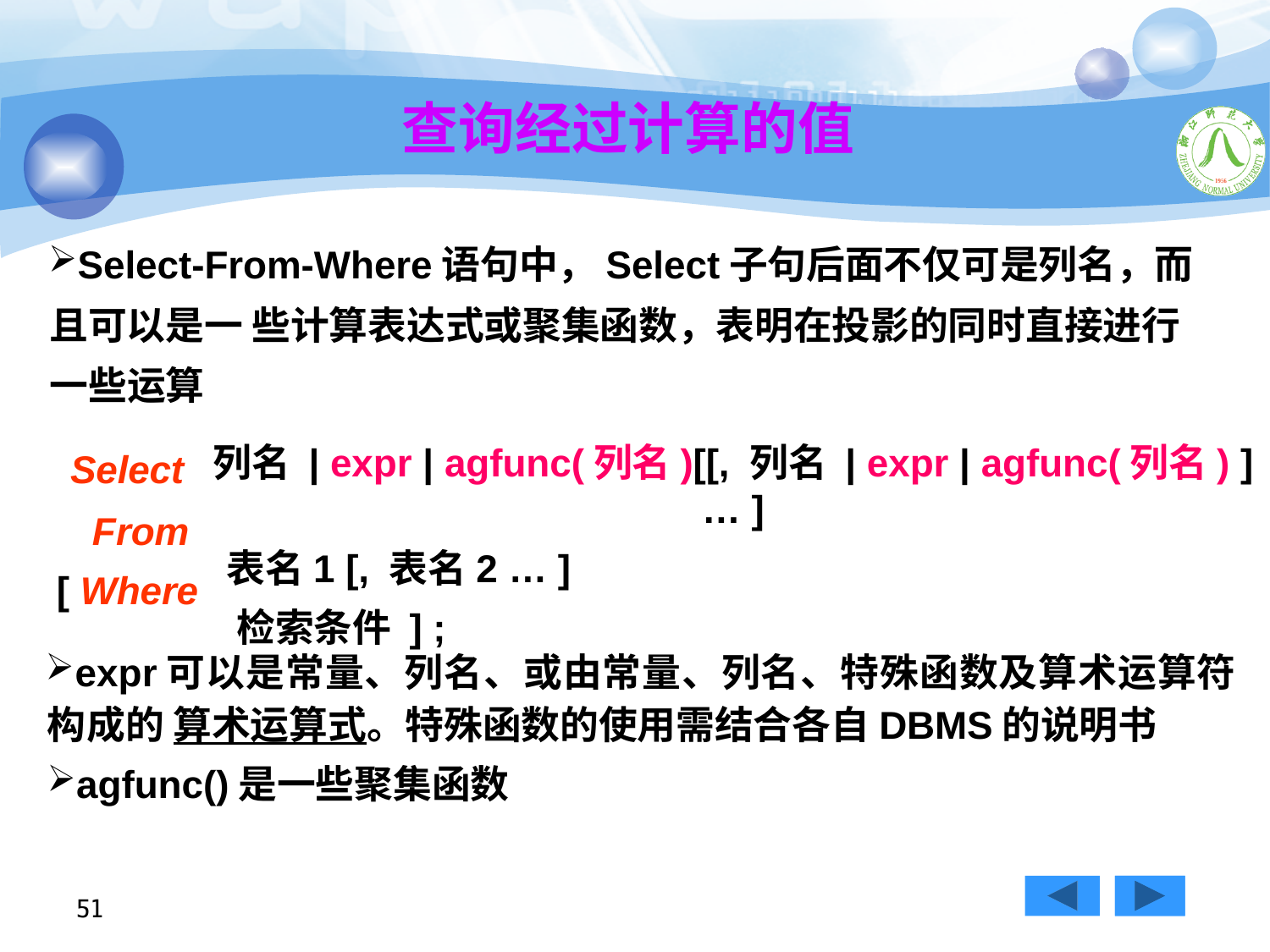

# 查询经过计算的值
Select-From-Where语句中，Select子句后面不仅可是列名，而且可以是一 些计算表达式或聚集函数，表明在投影的同时直接进行一些运算
列名 | expr | agfunc(列名)[[, 列名 | expr | agfunc(列名) ] … ]
  表名1 [, 表名2 … ]
  检索条件 ] ;
Select  From
[ Where
expr可以是常量、列名、或由常量、列名、特殊函数及算术运算符构成的 算术运算式。特殊函数的使用需结合各自DBMS的说明书
agfunc()是一些聚集函数
51